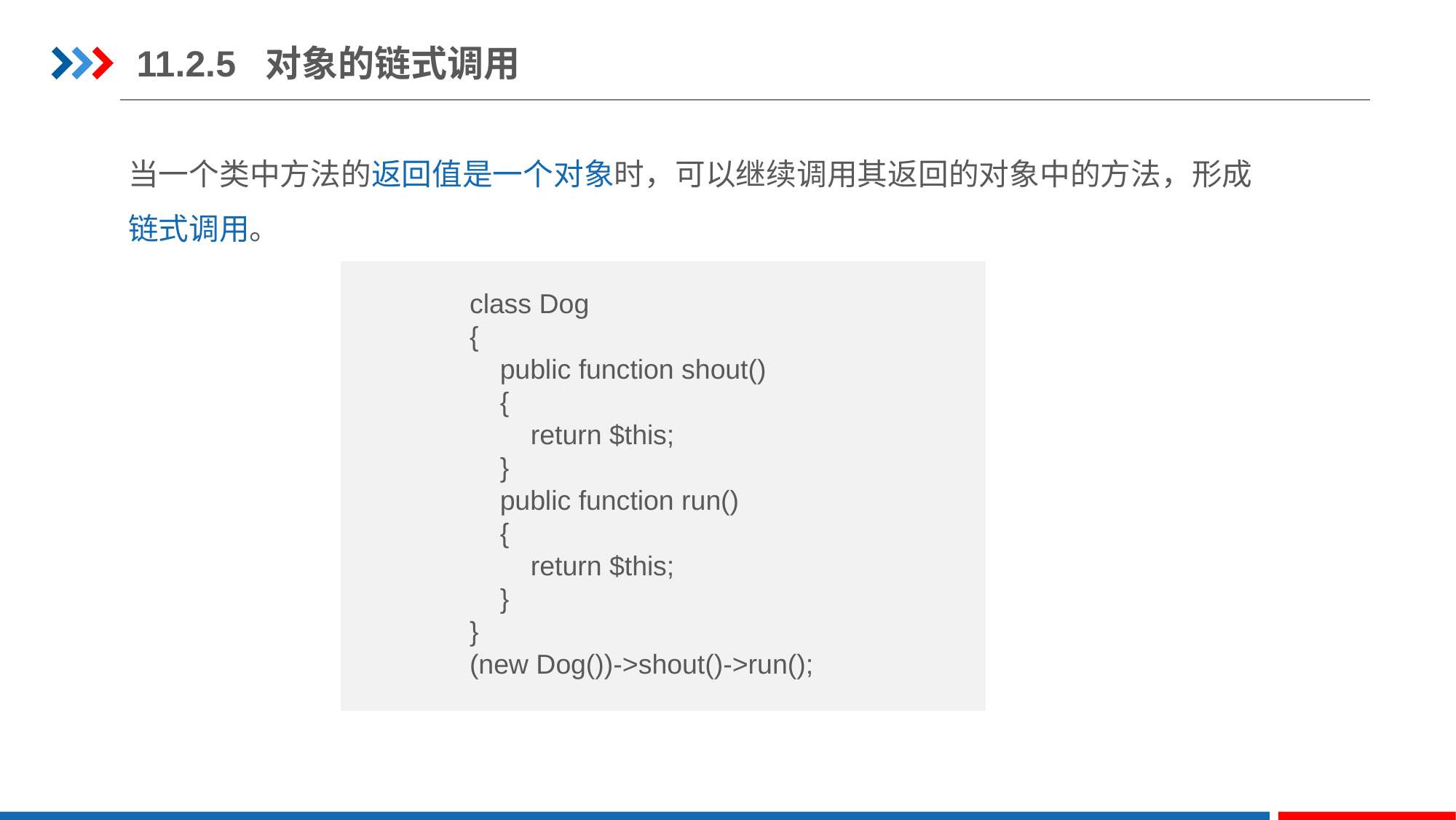

11.2.5  对象的链式调用
当一个类中方法的返回值是一个对象时，可以继续调用其返回的对象中的方法，形成链式调用。

class Dog
{
    public function shout()
    {
        return $this;
    }
    public function run()
    {
        return $this;
    }
}
(new Dog())->shout()->run();